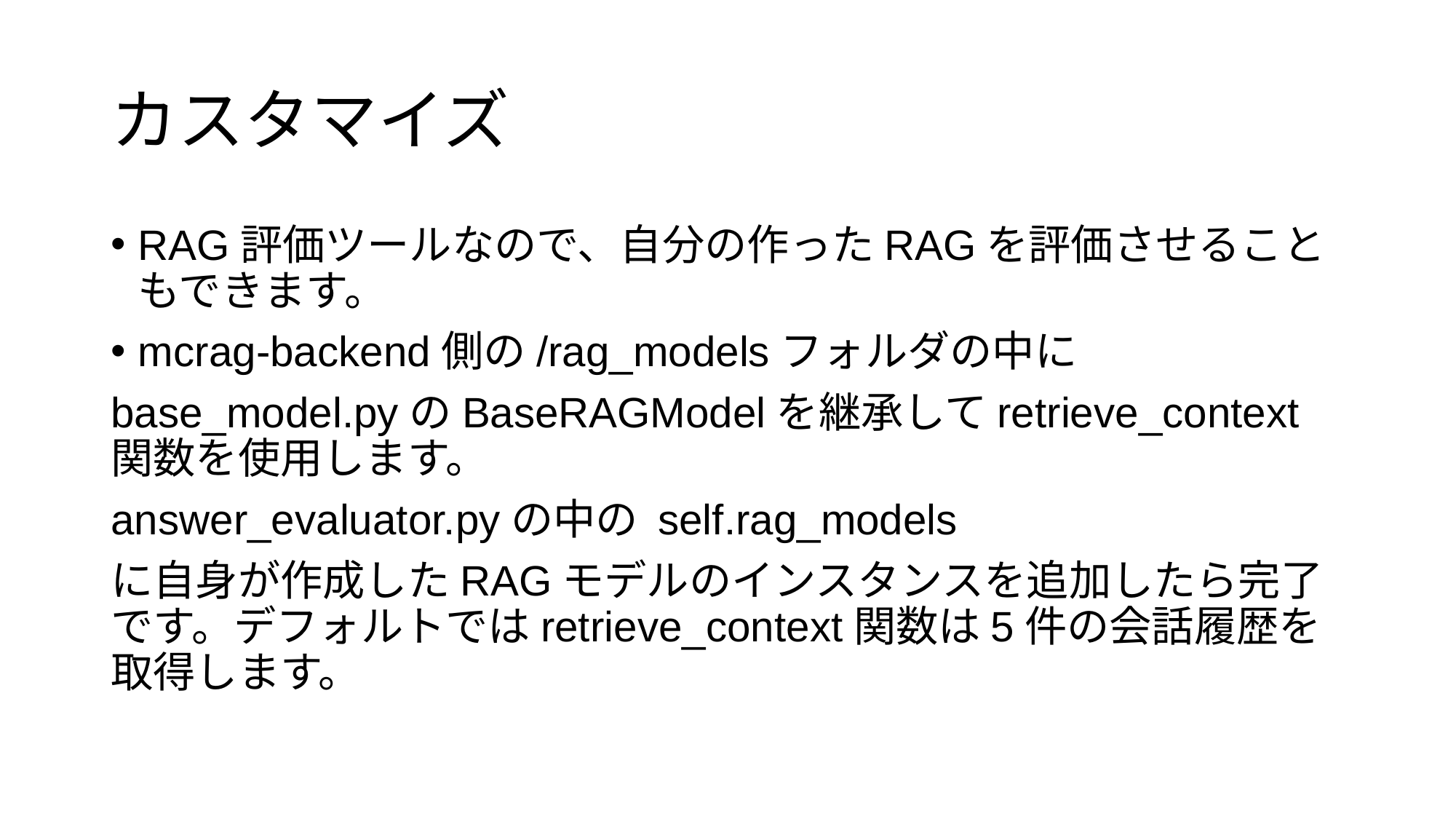

# カスタマイズ
RAG評価ツールなので、自分の作ったRAGを評価させることもできます。
mcrag-backend側の/rag_modelsフォルダの中に
base_model.pyのBaseRAGModelを継承してretrieve_context関数を使用します。
answer_evaluator.pyの中の self.rag_models
に自身が作成したRAGモデルのインスタンスを追加したら完了です。デフォルトではretrieve_context関数は5件の会話履歴を取得します。